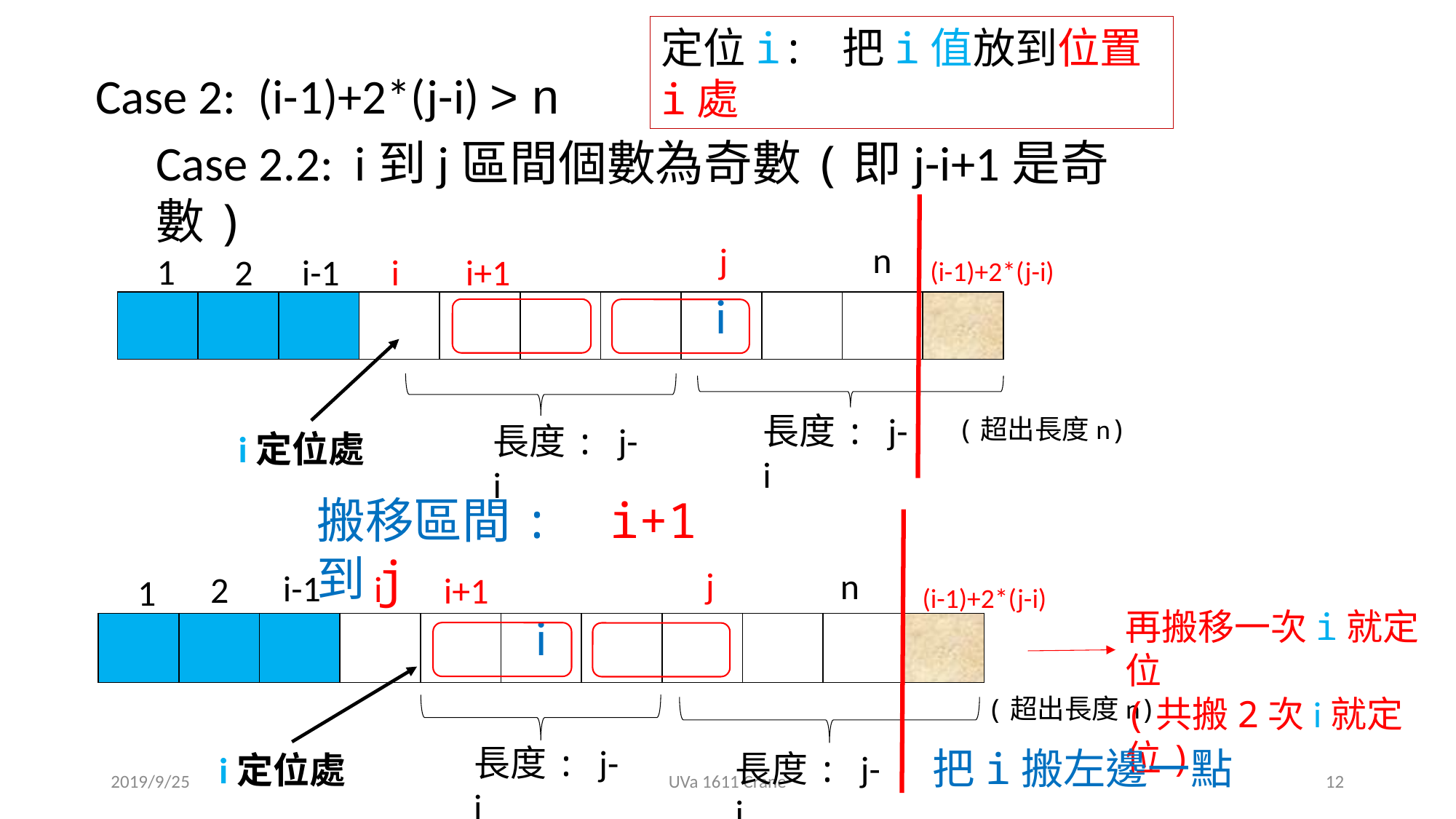

定位i: 把i值放到位置i處
Case 2:  (i-1)+2*(j-i) > n
Case 2.2:  i到j區間個數為奇數(即j-i+1是奇數)
n
j

1
2
i-1
i
i+1
(i-1)+2*(j-i)

|  |  |  |  |  |  |  | i |  |  |  |
| --- | --- | --- | --- | --- | --- | --- | --- | --- | --- | --- |

長度: j-i
(超出長度n)
長度: j-i
i定位處
搬移區間:  i+1到j
j
n
i-1
i
2
i+1
1

(i-1)+2*(j-i)

再搬移一次i就定位
(共搬2次i就定位)

|  |  |  |  |  | i |  |  |  |  |  |
| --- | --- | --- | --- | --- | --- | --- | --- | --- | --- | --- |

(超出長度n)
長度: j-i
把i搬左邊一點
長度: j-i
i定位處
2019/9/25
UVa 1611 Crane
12